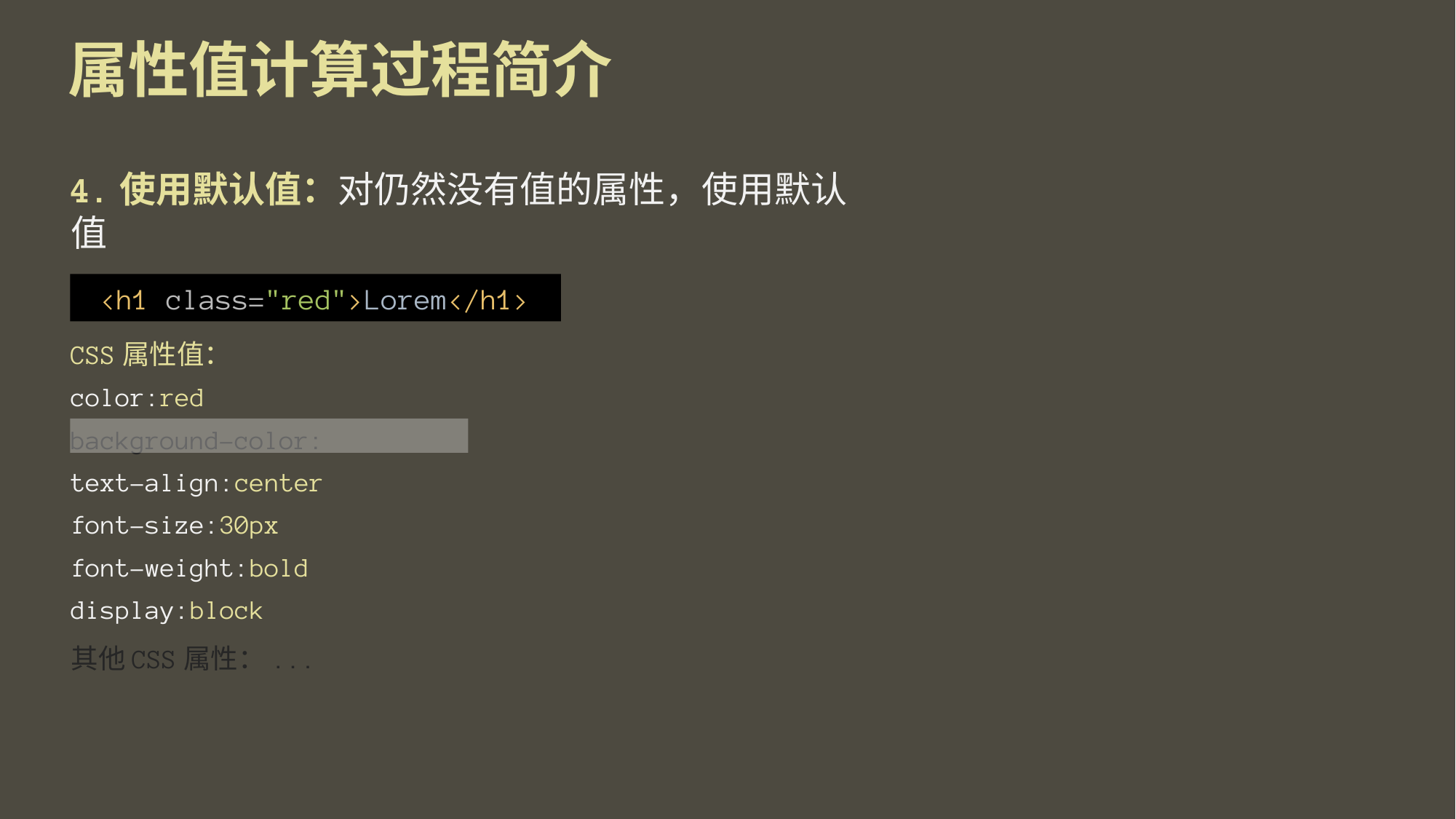

# 属性值计算过程简介
4.使用默认值：对仍然没有值的属性，使用默认值
<h1 class="red">Lorem</h1>
CSS属性值：
color:red
background-color:
text-align:center
font-size:30px
font-weight:bold
display:block
其他CSS属性：...